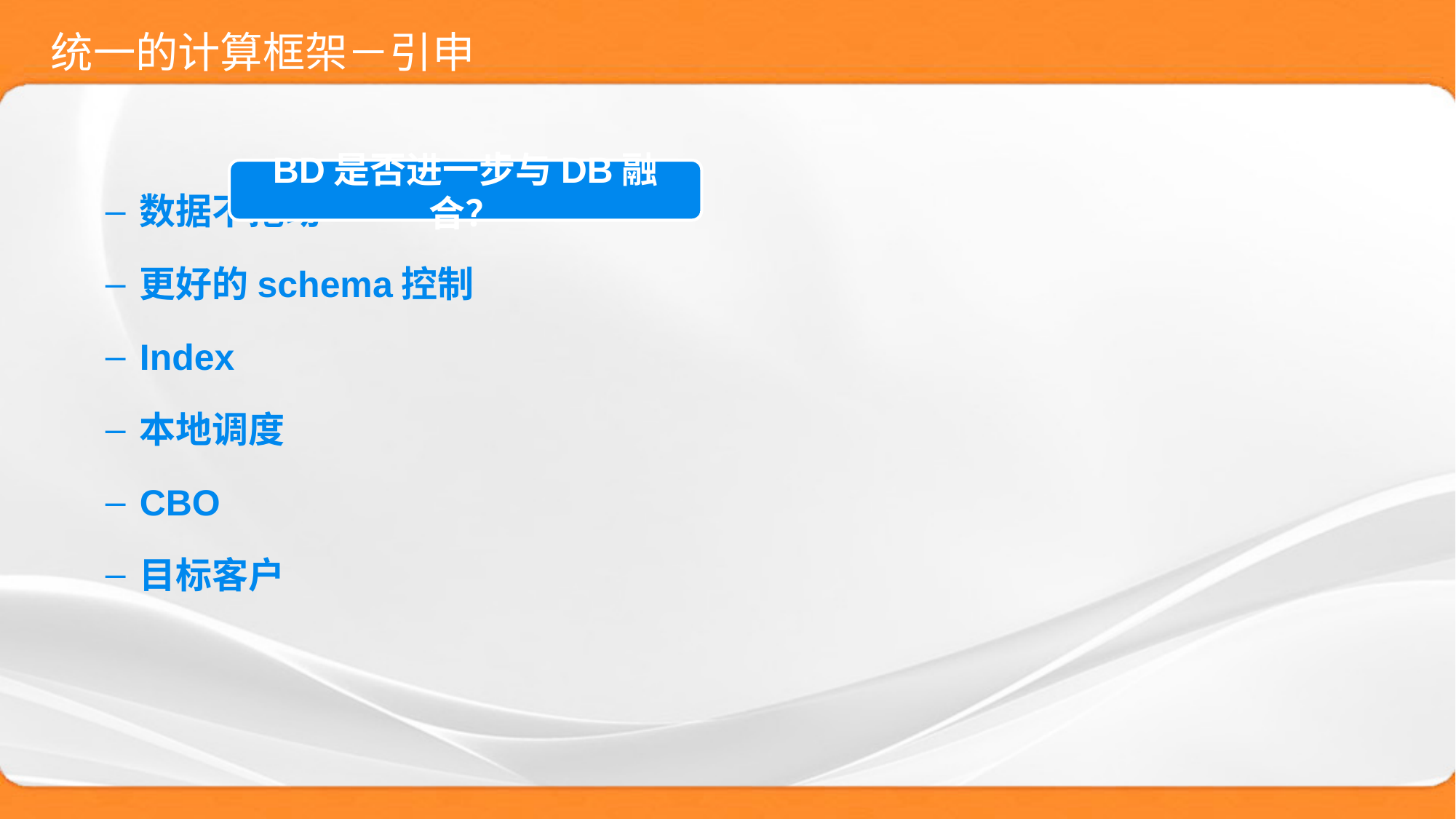

# 统一的计算框架－引申

数据不拖动
更好的schema控制
Index
本地调度
CBO
目标客户

BD是否进一步与DB融合？